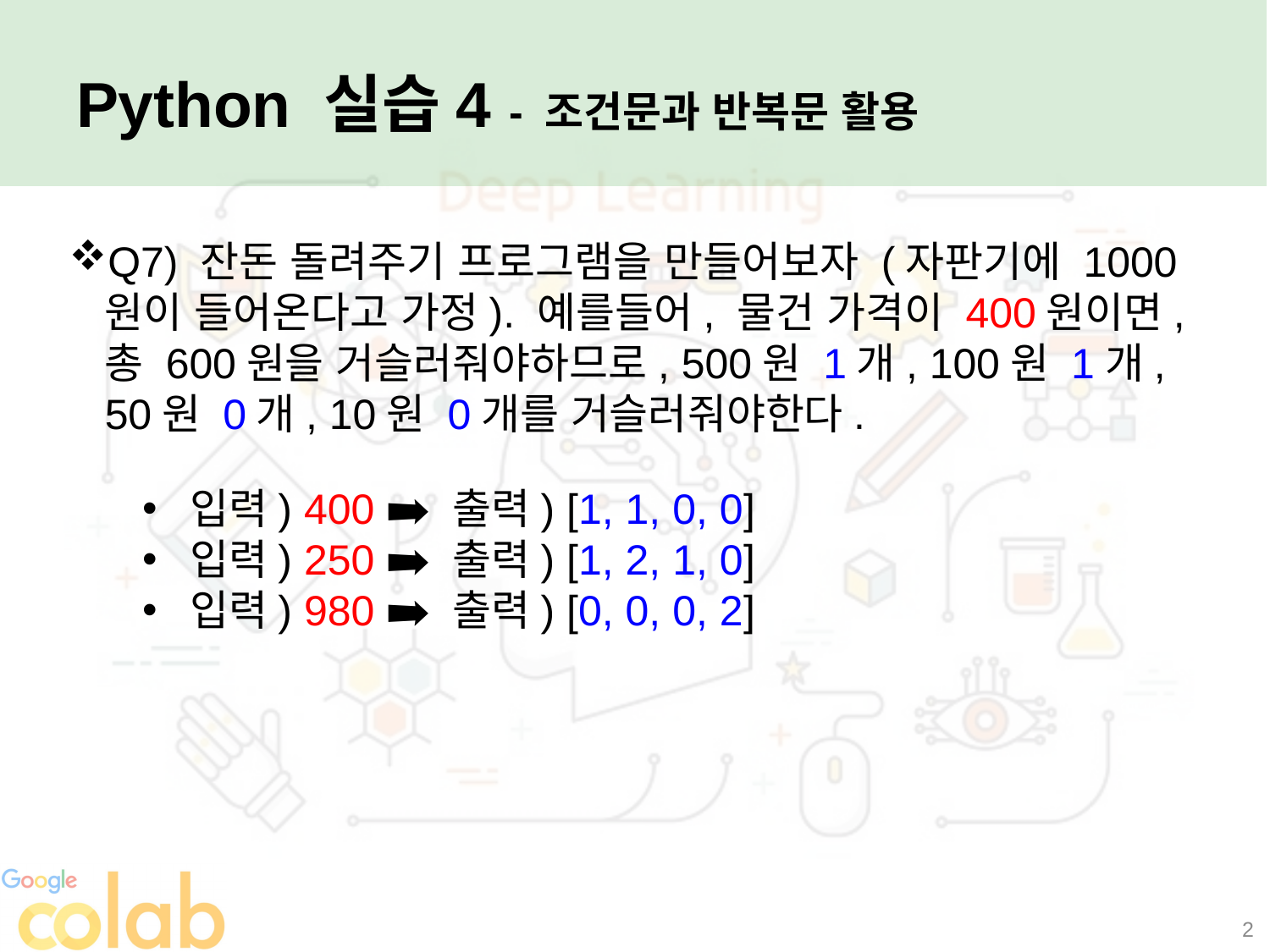

Python 실습4 - 조건문과 반복문 활용
Q7) 잔돈 돌려주기 프로그램을 만들어보자 (자판기에 1000원이 들어온다고 가정). 예를들어, 물건 가격이 400원이면, 총 600원을 거슬러줘야하므로, 500원 1개, 100원 1개, 50원 0개, 10원 0개를 거슬러줘야한다.
입력) 400 ➡ 출력) [1, 1, 0, 0]
입력) 250 ➡ 출력) [1, 2, 1, 0]
입력) 980 ➡ 출력) [0, 0, 0, 2]
2